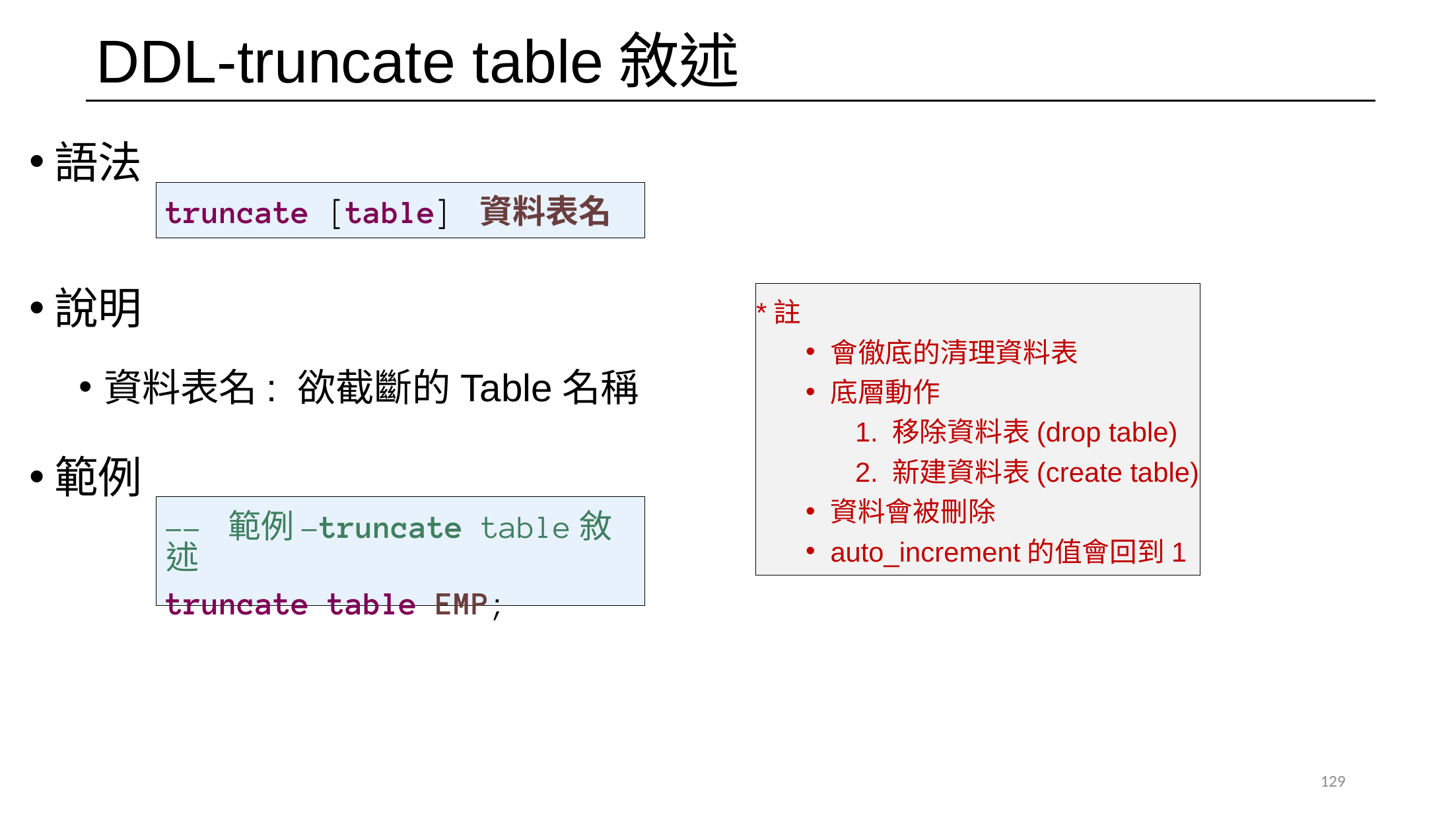

# DDL-truncate table敘述
語法

說明
資料表名: 欲截斷的Table名稱
範例

truncate [table] 資料表名
*註
會徹底的清理資料表
底層動作
1. 移除資料表(drop table)
2. 新建資料表(create table)
資料會被刪除
auto_increment的值會回到1
-- 範例-truncate table敘述
truncate table EMP;
129